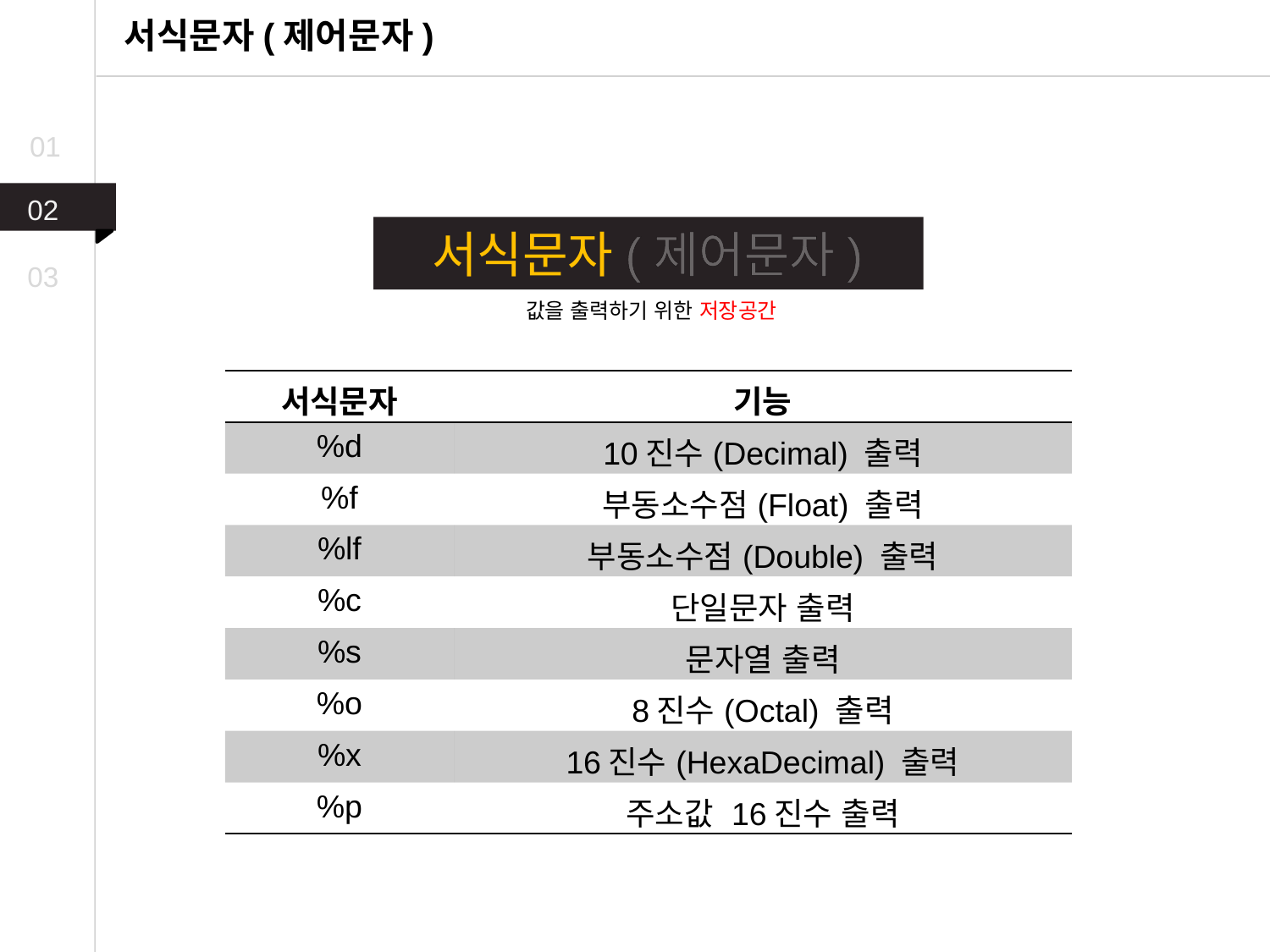

서식문자(제어문자)
01

02
서식문자(제어문자)

03
값을 출력하기 위한 저장공간
| 서식문자 | 기능 |
| --- | --- |
| %d | 10진수(Decimal) 출력 |
| %f | 부동소수점(Float) 출력 |
| %lf | 부동소수점(Double) 출력 |
| %c | 단일문자 출력 |
| %s | 문자열 출력 |
| %o | 8진수(Octal) 출력 |
| %x | 16진수(HexaDecimal) 출력 |
| %p | 주소값 16진수 출력 |